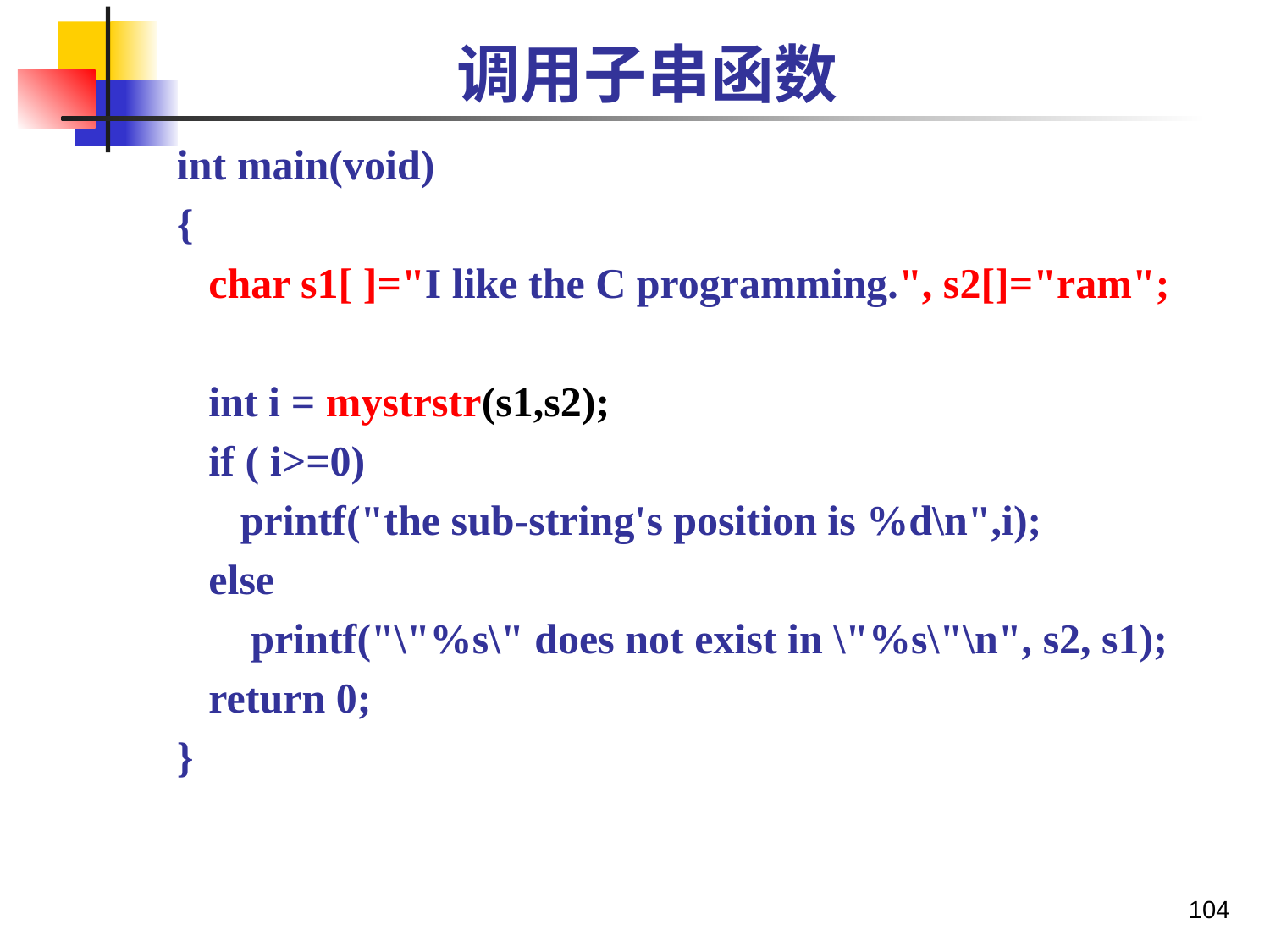

调用子串函数
int main(void)
{
   char s1[ ]="I like the C programming.", s2[]="ram";

   int i = mystrstr(s1,s2);
   if ( i>=0)
      printf("the sub-string's position is %d\n",i);
   else
       printf("\"%s\" does not exist in \"%s\"\n", s2, s1);
   return 0;
}
104